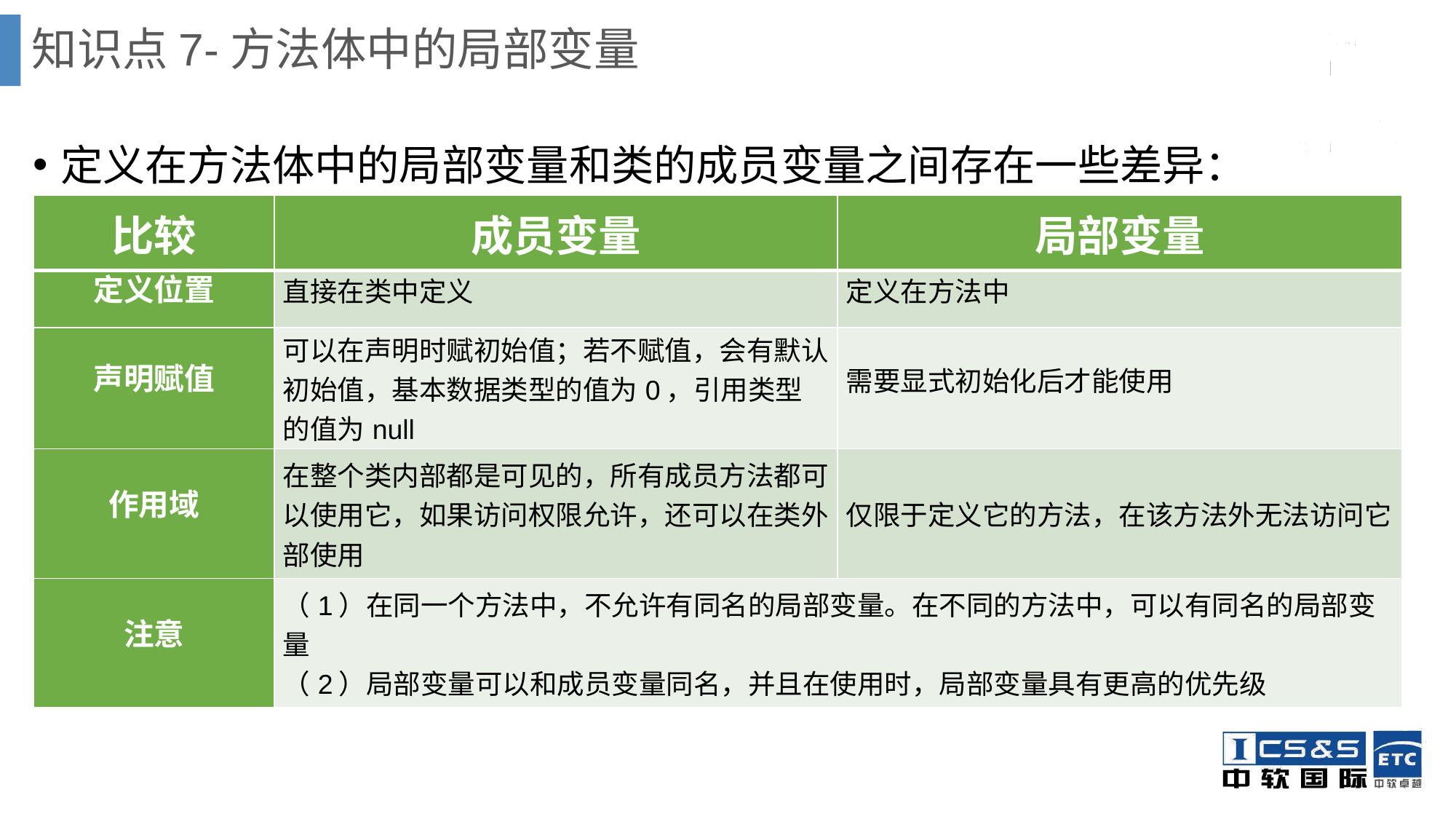

# 知识点7-方法体中的局部变量
定义在方法体中的局部变量和类的成员变量之间存在一些差异：
| 比较 | 成员变量 | 局部变量 |
| --- | --- | --- |
| 定义位置 | 直接在类中定义 | 定义在方法中 |
| 声明赋值 | 可以在声明时赋初始值；若不赋值，会有默认初始值，基本数据类型的值为0，引用类型的值为null | 需要显式初始化后才能使用 |
| 作用域 | 在整个类内部都是可见的，所有成员方法都可以使用它，如果访问权限允许，还可以在类外部使用 | 仅限于定义它的方法，在该方法外无法访问它 |
| 注意 | （1）在同一个方法中，不允许有同名的局部变量。在不同的方法中，可以有同名的局部变量 （2）局部变量可以和成员变量同名，并且在使用时，局部变量具有更高的优先级 |  |